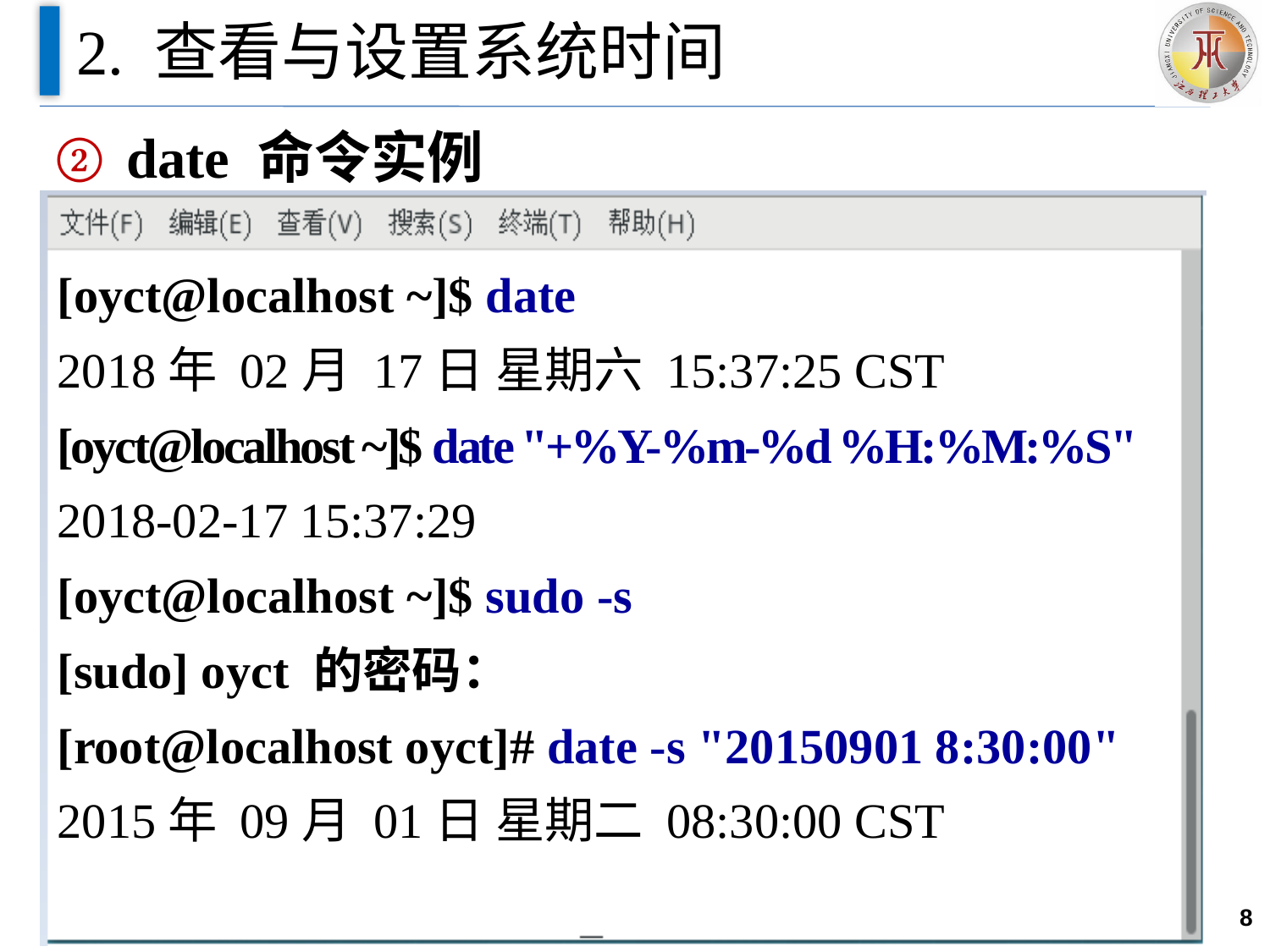

# 2. 查看与设置系统时间
date 命令实例
[oyct@localhost ~]$ date
2018年 02月 17日 星期六 15:37:25 CST
[oyct@localhost ~]$ date "+%Y-%m-%d %H:%M:%S"
2018-02-17 15:37:29
[oyct@localhost ~]$ sudo -s
[sudo] oyct 的密码：
[root@localhost oyct]# date -s "20150901 8:30:00"
2015年 09月 01日 星期二 08:30:00 CST
8